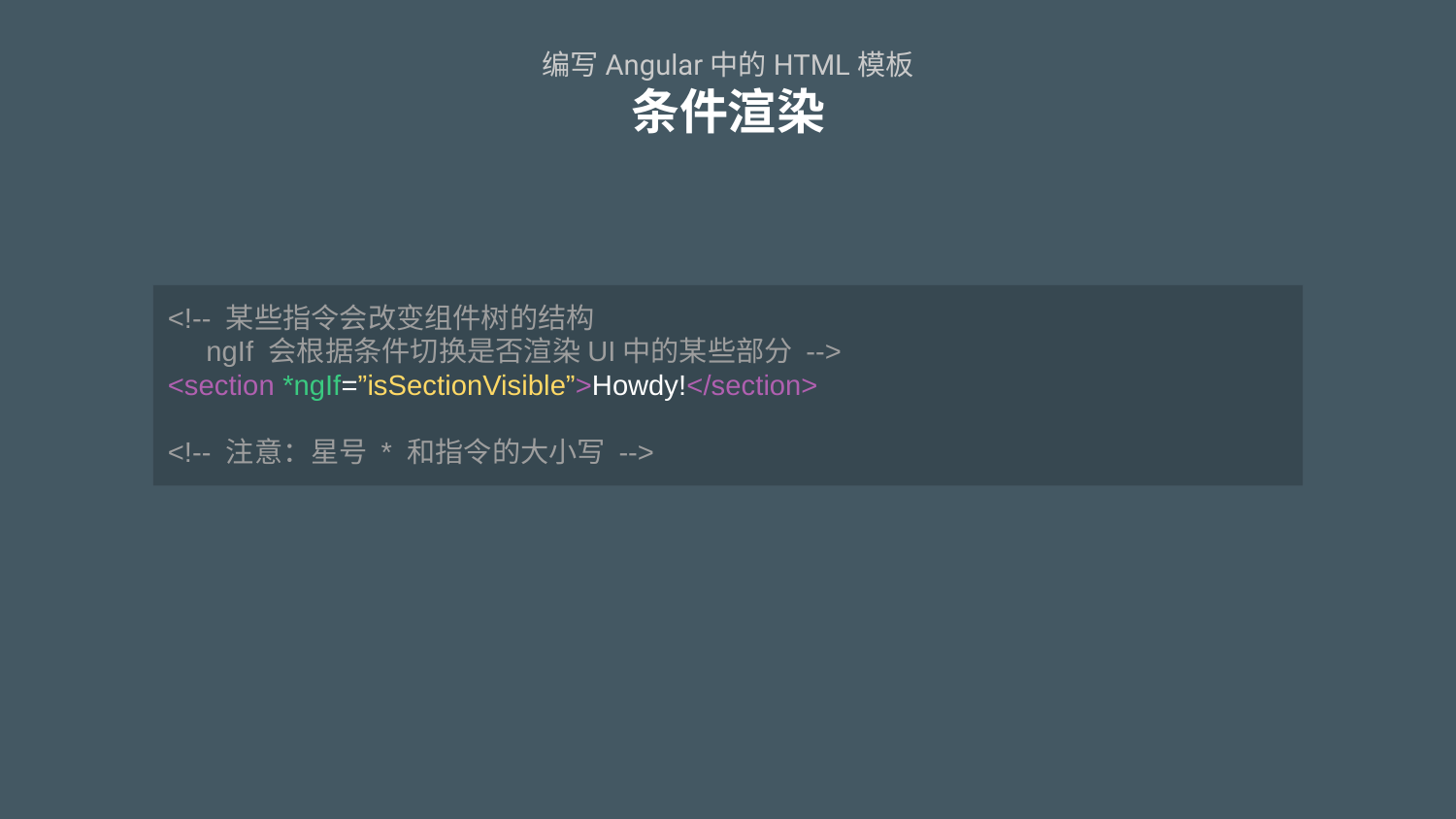

# 编写Angular中的HTML模板 条件渲染
<!-- 某些指令会改变组件树的结构
     ngIf 会根据条件切换是否渲染UI中的某些部分 -->
<section *ngIf=”isSectionVisible”>Howdy!</section>
<!-- 注意：星号 * 和指令的大小写 -->